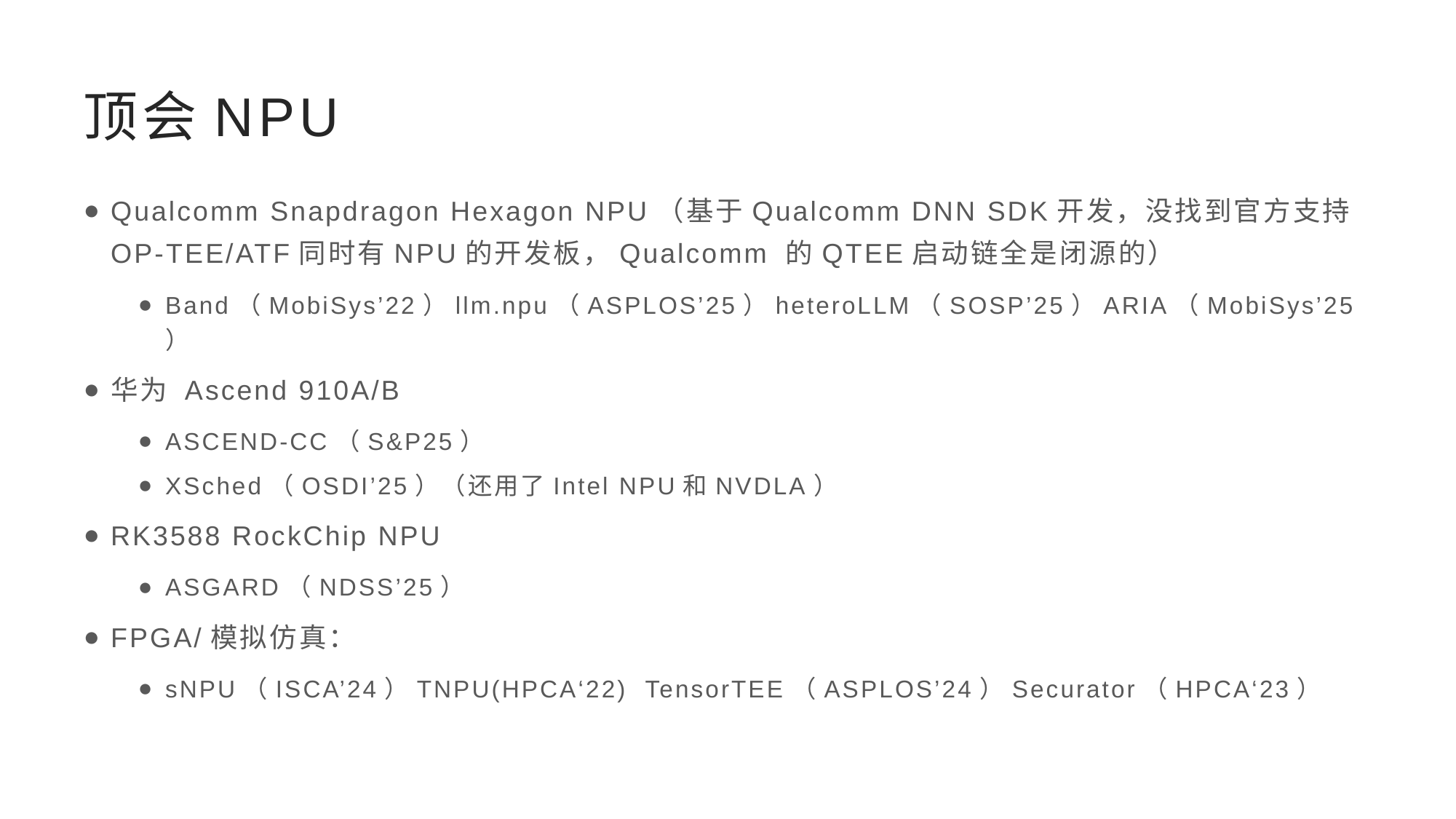

# 顶会NPU
Qualcomm Snapdragon Hexagon NPU（基于Qualcomm DNN SDK开发，没找到官方支持OP-TEE/ATF同时有NPU的开发板，Qualcomm 的QTEE启动链全是闭源的）
Band（MobiSys’22）llm.npu（ASPLOS’25）heteroLLM（SOSP’25）ARIA（MobiSys’25）
华为 Ascend 910A/B
ASCEND-CC（S&P25）
XSched（OSDI’25）（还用了Intel NPU和NVDLA）
RK3588 RockChip NPU
ASGARD（NDSS’25）
FPGA/模拟仿真：
sNPU（ISCA’24）TNPU(HPCA‘22)  TensorTEE（ASPLOS’24）Securator（HPCA‘23）